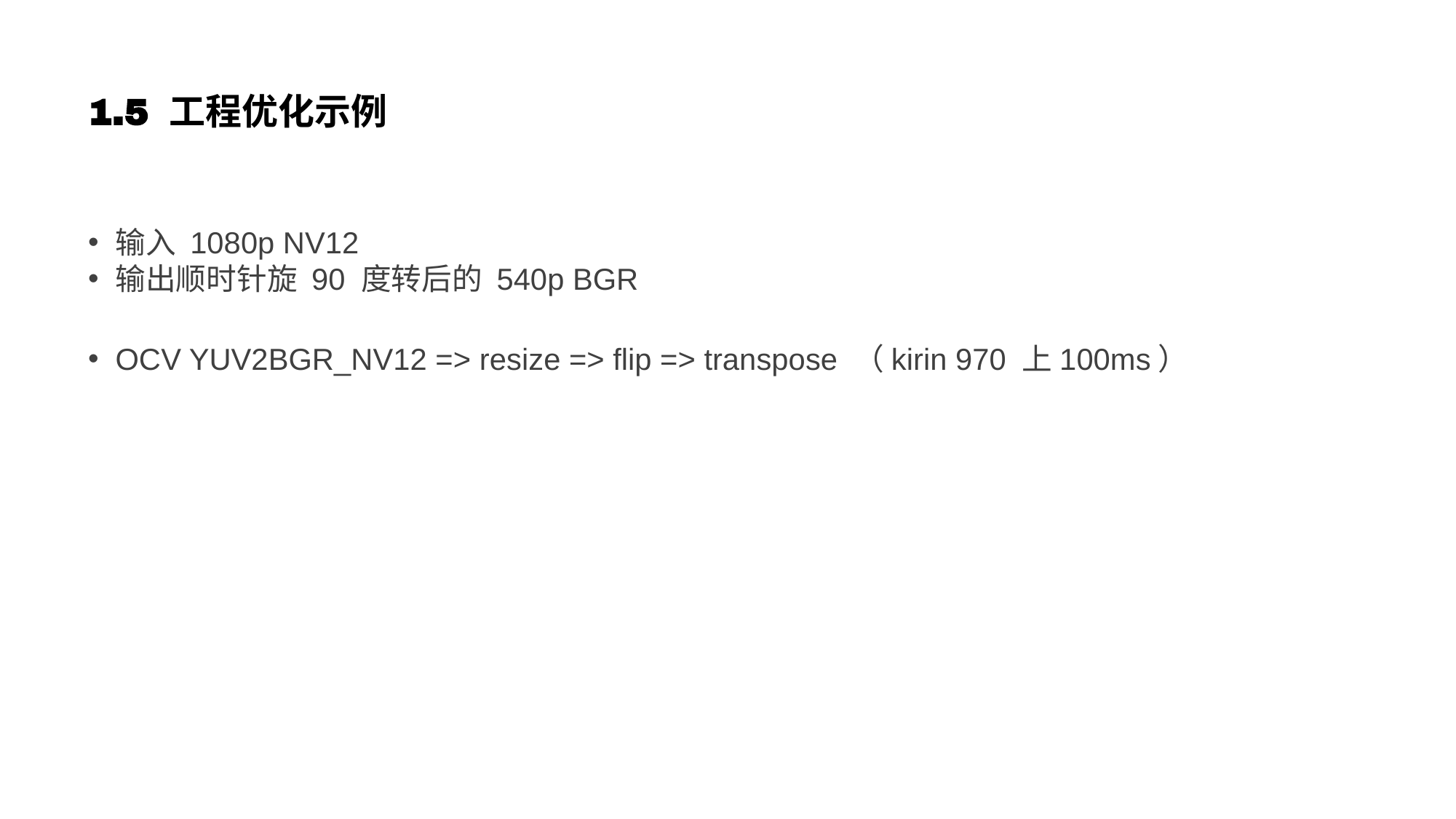

1.5 工程优化示例
输入 1080p NV12
输出顺时针旋 90 度转后的 540p BGR

OCV YUV2BGR_NV12 => resize => flip => transpose （kirin 970 上100ms）